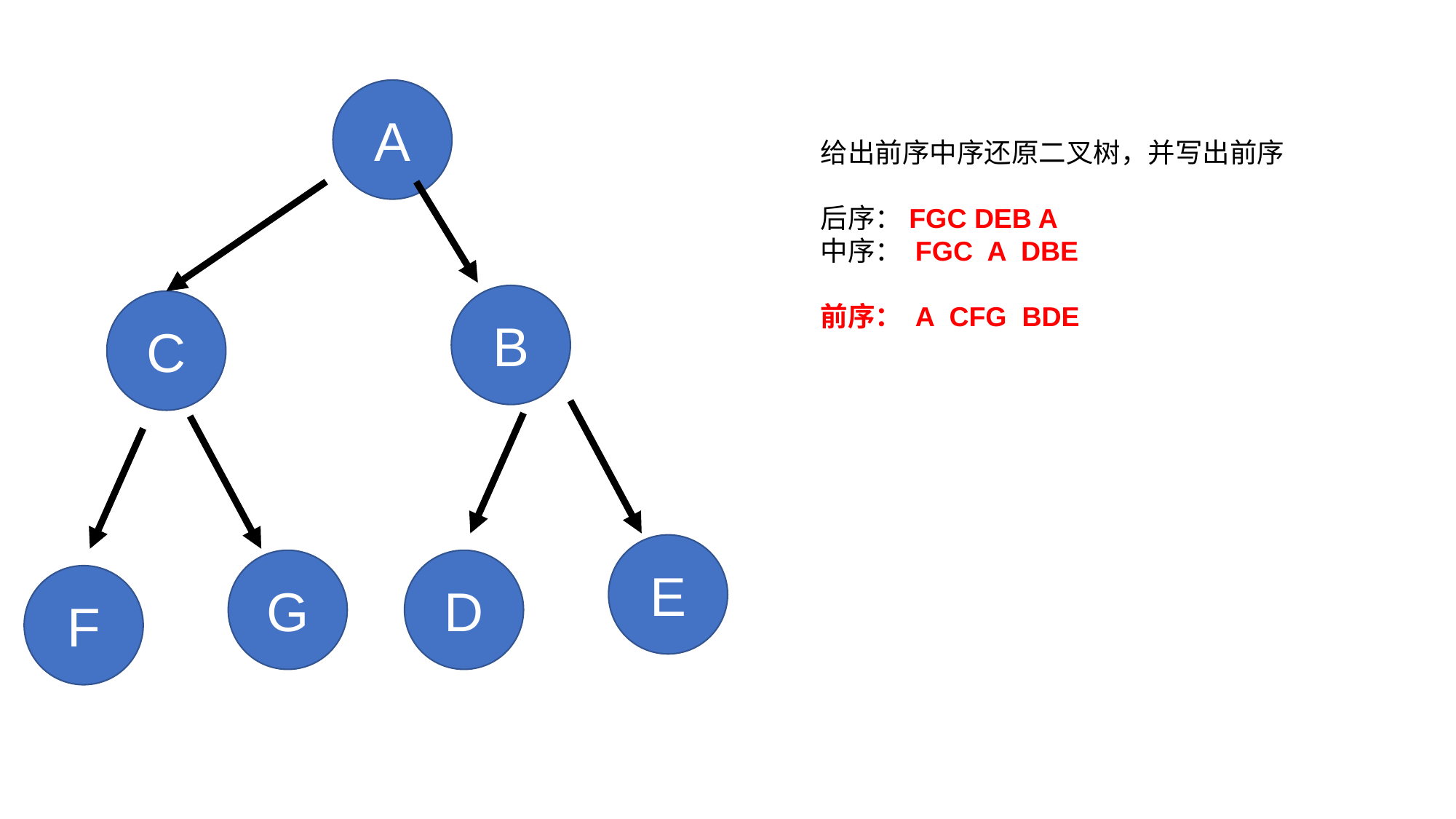

A
给出前序中序还原二叉树，并写出前序

后序：FGC DEB A
中序： FGC  A  DBE

前序： A  CFG  BDE
B
C
E
G
D
F